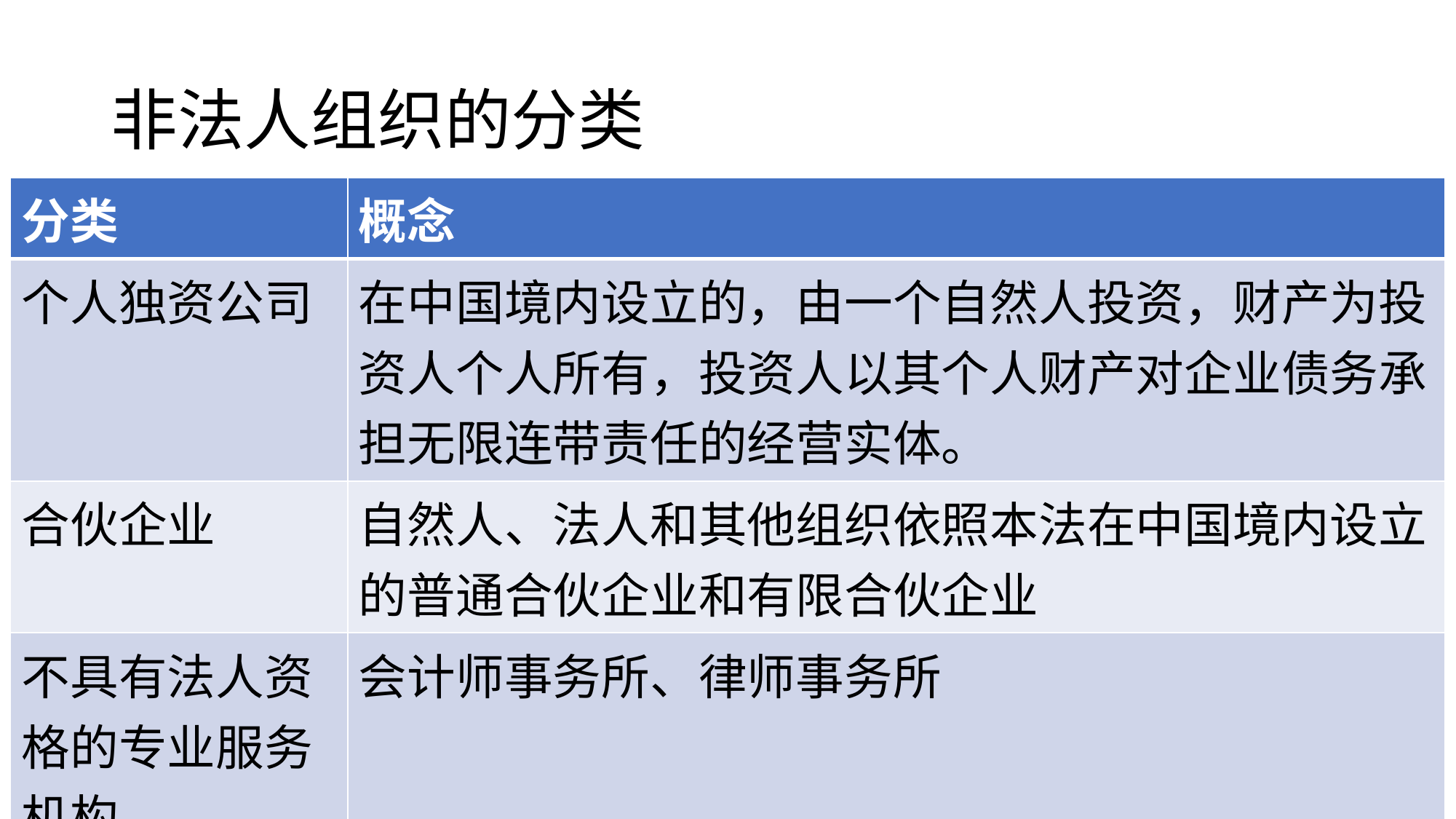

# 非法人组织的分类
| 分类 | 概念 |
| --- | --- |
| 个人独资公司 | 在中国境内设立的，由一个自然人投资，财产为投资人个人所有，投资人以其个人财产对企业债务承担无限连带责任的经营实体。 |
| 合伙企业 | 自然人、法人和其他组织依照本法在中国境内设立的普通合伙企业和有限合伙企业 |
| 不具有法人资格的专业服务机构 | 会计师事务所、律师事务所 |